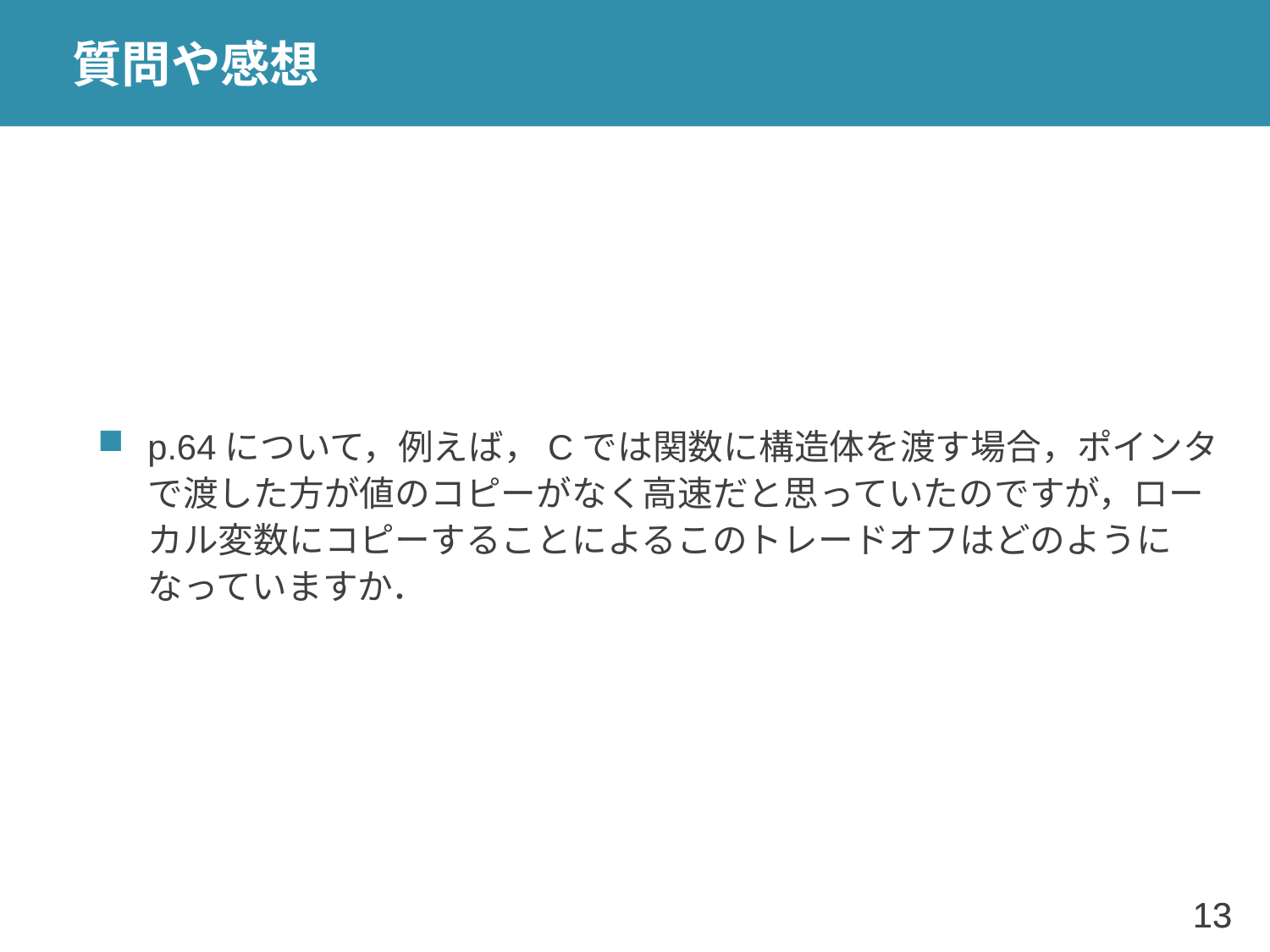

# 質問や感想
p.64について，例えば，Cでは関数に構造体を渡す場合，ポインタで渡した方が値のコピーがなく高速だと思っていたのですが，ローカル変数にコピーすることによるこのトレードオフはどのようになっていますか．